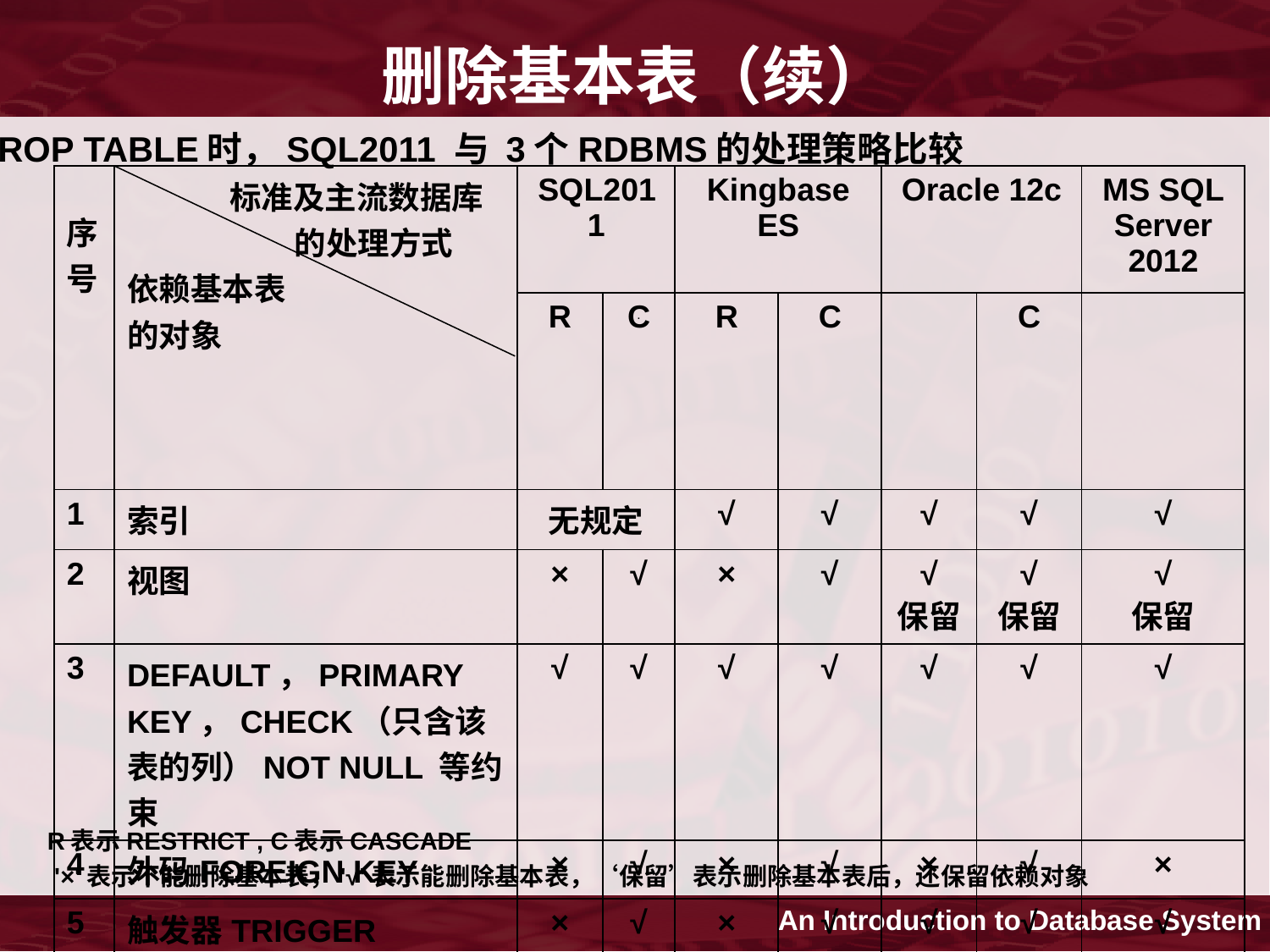

# 删除基本表（续）
DROP TABLE时，SQL2011 与 3个RDBMS的处理策略比较
| 序 号 | 标准及主流数据库 的处理方式 依赖基本表 的对象 | SQL2011 |  | Kingbase ES |  | Oracle 12c |  | MS SQL Server 2012 |
| --- | --- | --- | --- | --- | --- | --- | --- | --- |
|  |  | R | C | R | C |  | C |  |
| 1 | 索引 | 无规定 |  | √ | √ | √ | √ | √ |
| 2 | 视图 | × | √ | × | √ | √ 保留 | √ 保留 | √ 保留 |
| 3 | DEFAULT，PRIMARY KEY，CHECK（只含该表的列）NOT NULL 等约束 | √ | √ | √ | √ | √ | √ | √ |
| 4 | 外码FOREIGN KEY | × | √ | × | √ | × | √ | × |
| 5 | 触发器TRIGGER | × | √ | × | √ | √ | √ | √ |
| 6 | 函数或存储过程 | × | √ | √ 保留 | √ 保留 | √ 保留 | √ 保留 | √ 保留 |

R表示RESTRICT , C表示CASCADE
 '×'表示不能删除基本表，'√'表示能删除基本表，‘保留’表示删除基本表后，还保留依赖对象